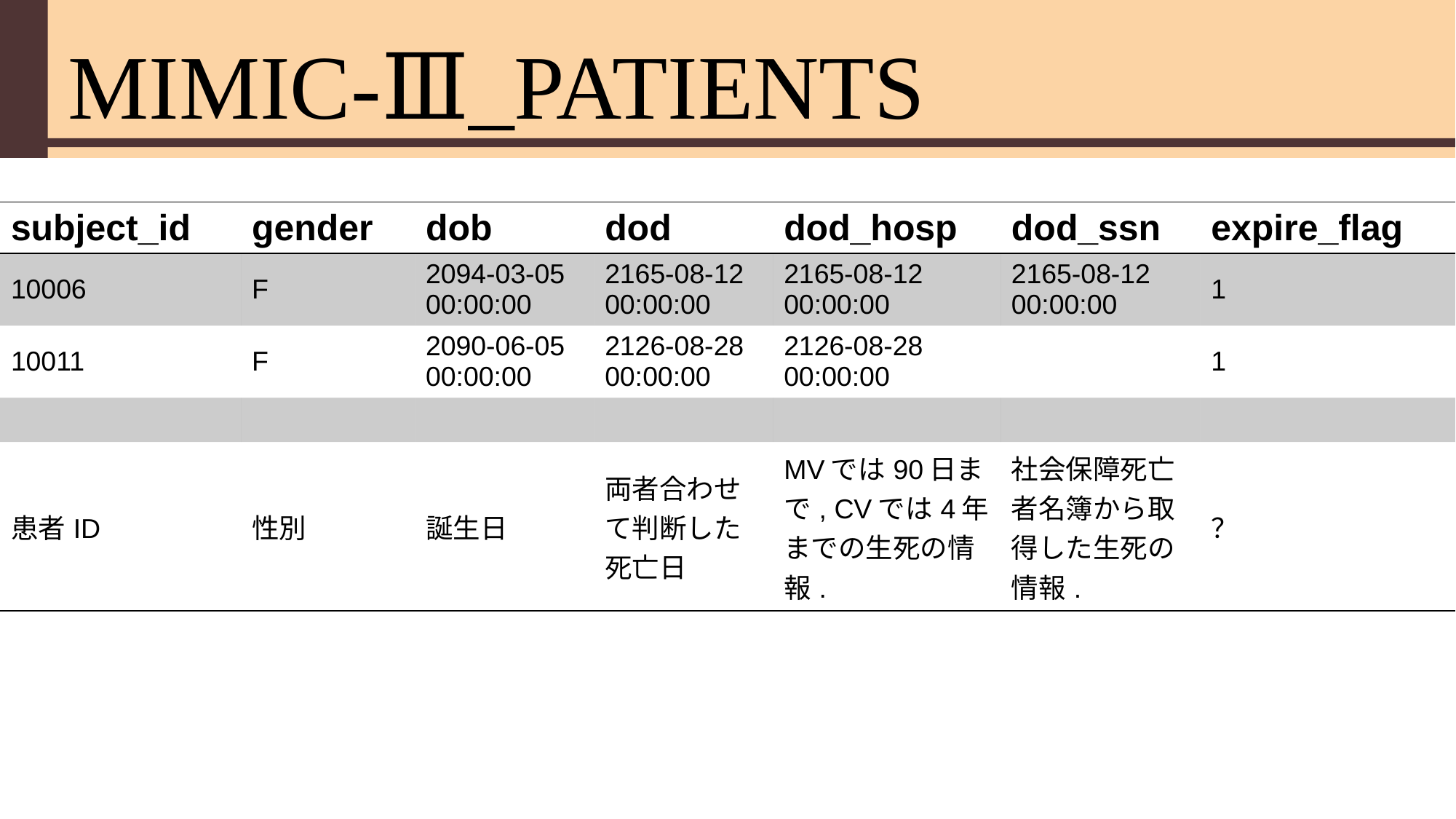

# MIMIC-Ⅲ_PATIENTS
| subject\_id | gender | dob | dod | dod\_hosp | dod\_ssn | expire\_flag |
| --- | --- | --- | --- | --- | --- | --- |
| 10006 | F | 2094-03-05 00:00:00 | 2165-08-12 00:00:00 | 2165-08-12 00:00:00 | 2165-08-12 00:00:00 | 1 |
| 10011 | F | 2090-06-05 00:00:00 | 2126-08-28 00:00:00 | 2126-08-28 00:00:00 |  | 1 |
|  |  |  |  |  |  |  |
| 患者ID | 性別 | 誕生日 | 両者合わせて判断した死亡日 | MVでは90日まで, CVでは4年までの生死の情報. | 社会保障死亡者名簿から取得した生死の情報. | ？ |